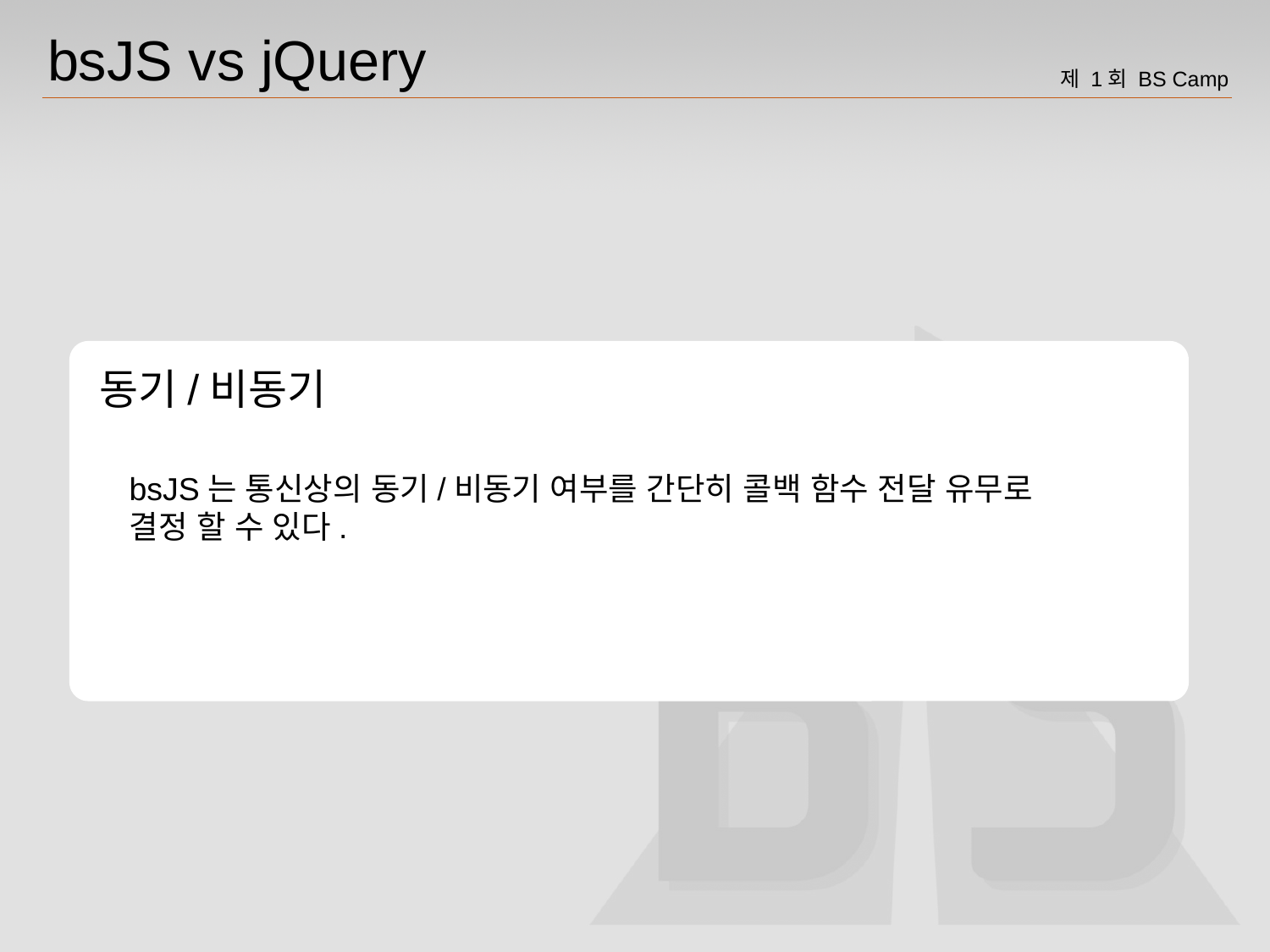

bsJS vs jQuery

동기/비동기
bsJS는 통신상의 동기/비동기 여부를 간단히 콜백 함수 전달 유무로
결정 할 수 있다.